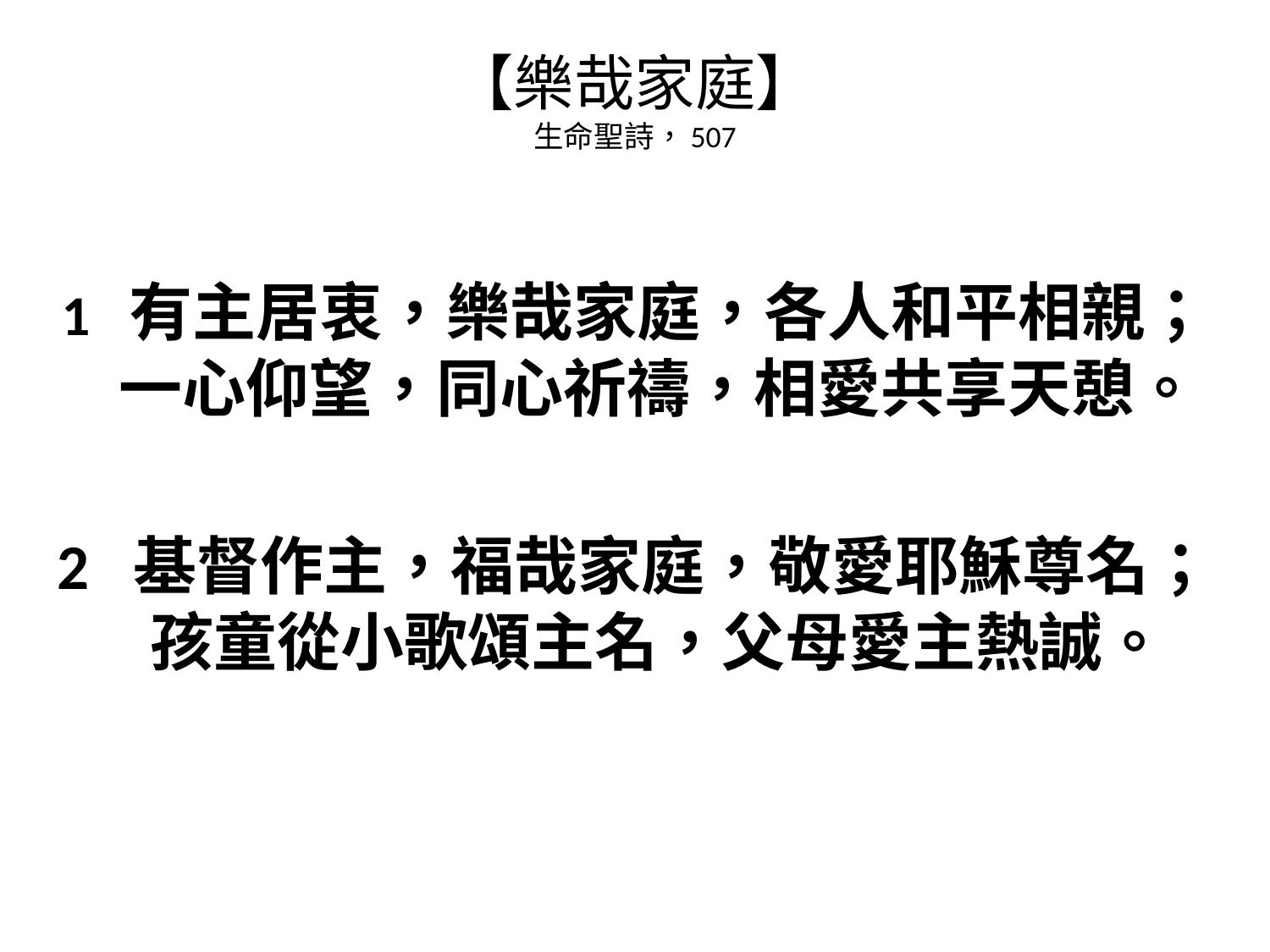

# 【樂哉家庭】 生命聖詩，507
1  有主居衷，樂哉家庭，各人和平相親；
一心仰望，同心祈禱，相愛共享天憩。

2  基督作主，福哉家庭，敬愛耶穌尊名；
 孩童從小歌頌主名，父母愛主熱誠。